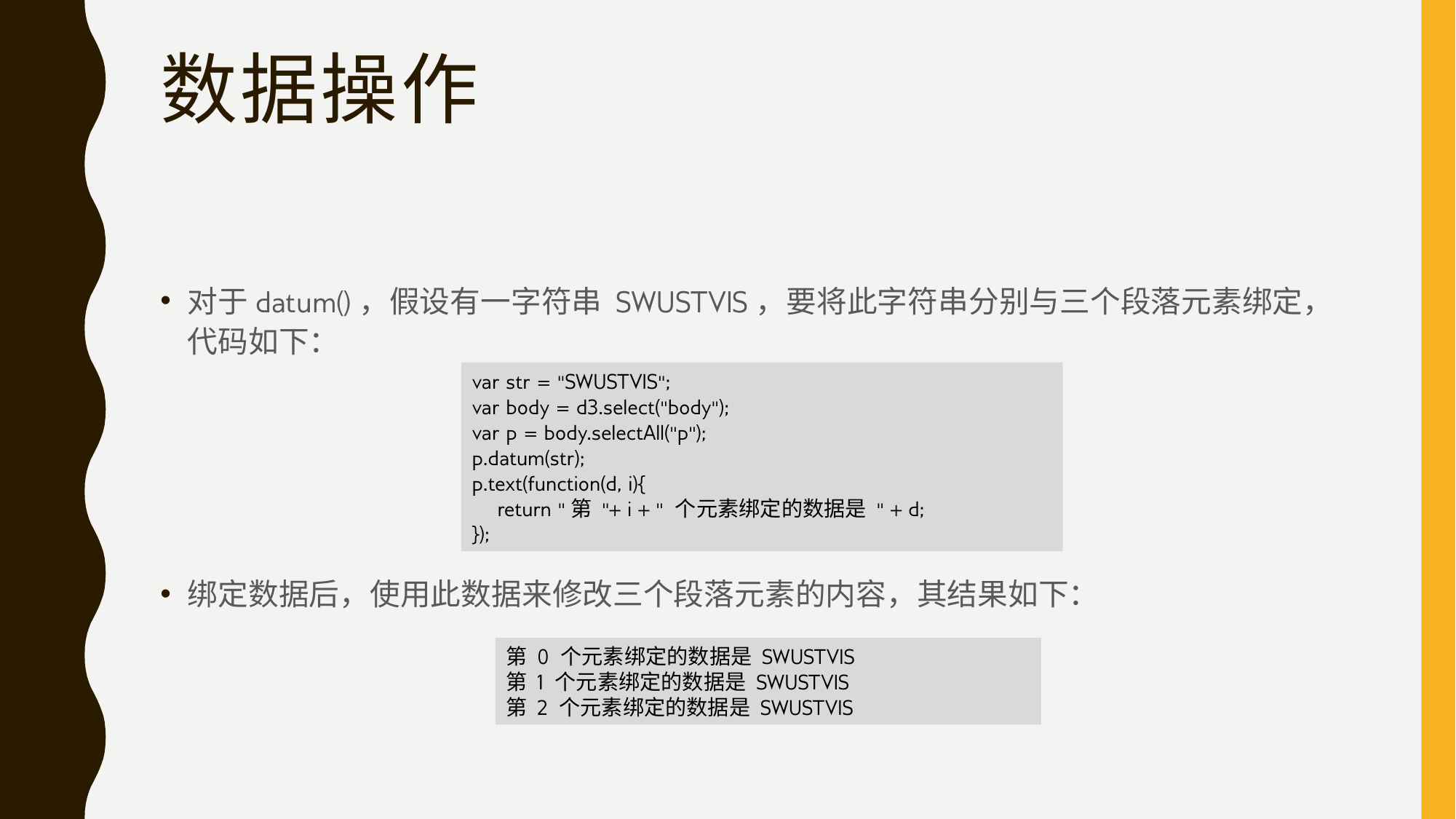

# 数据操作
对于datum()，假设有一字符串 SWUSTVIS，要将此字符串分别与三个段落元素绑定，代码如下：

绑定数据后，使用此数据来修改三个段落元素的内容，其结果如下：

var str = "SWUSTVIS";
var body = d3.select("body");
var p = body.selectAll("p");
p.datum(str);
p.text(function(d, i){
    return "第 "+ i + " 个元素绑定的数据是 " + d;
});
第 0 个元素绑定的数据是 SWUSTVIS
第 1 个元素绑定的数据是 SWUSTVIS
第 2 个元素绑定的数据是 SWUSTVIS